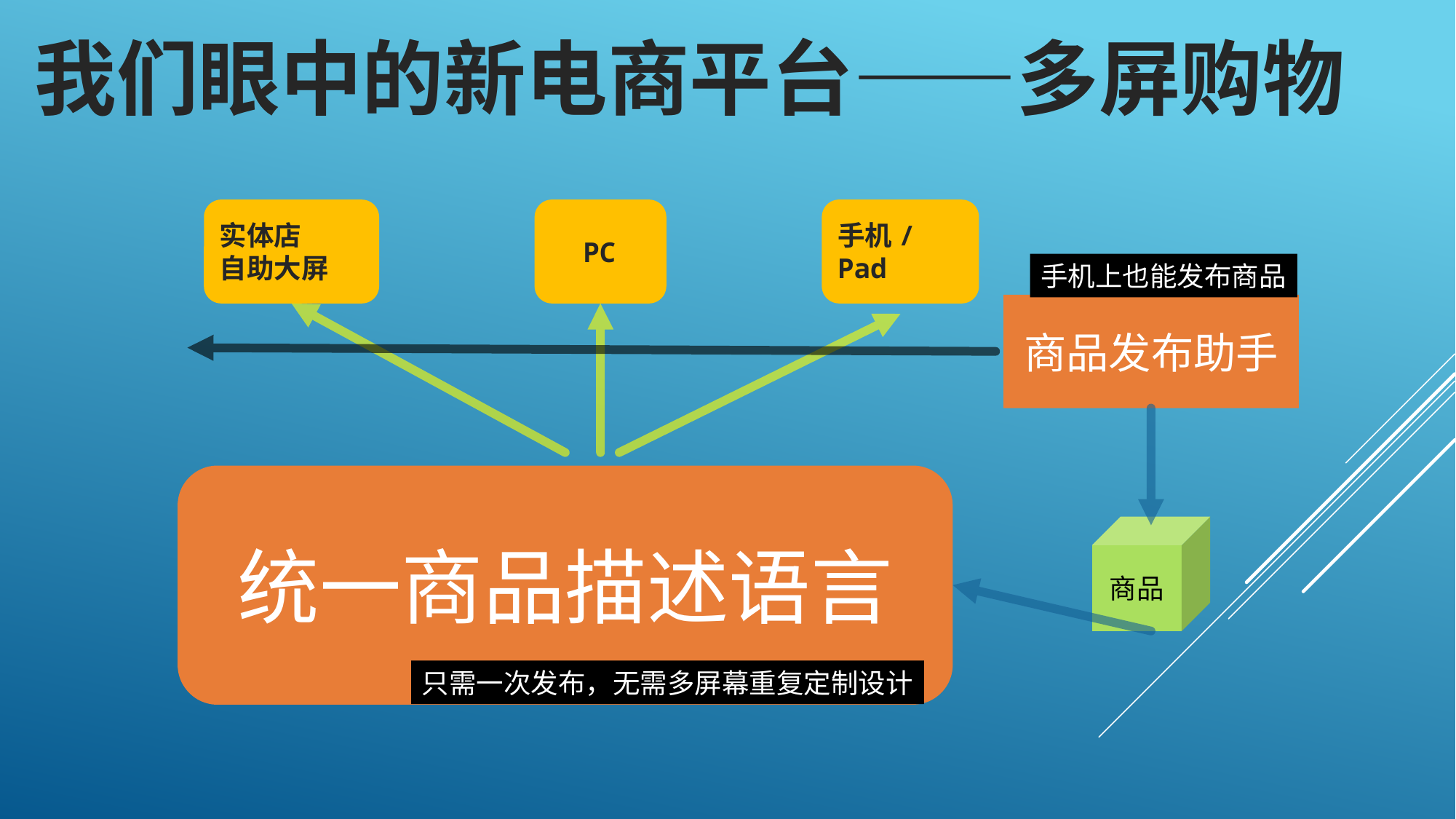

我们眼中的新电商平台——多屏购物
手机/Pad
  PC
实体店
自助大屏
手机上也能发布商品
商品发布助手
统一商品描述语言
商品
只需一次发布，无需多屏幕重复定制设计